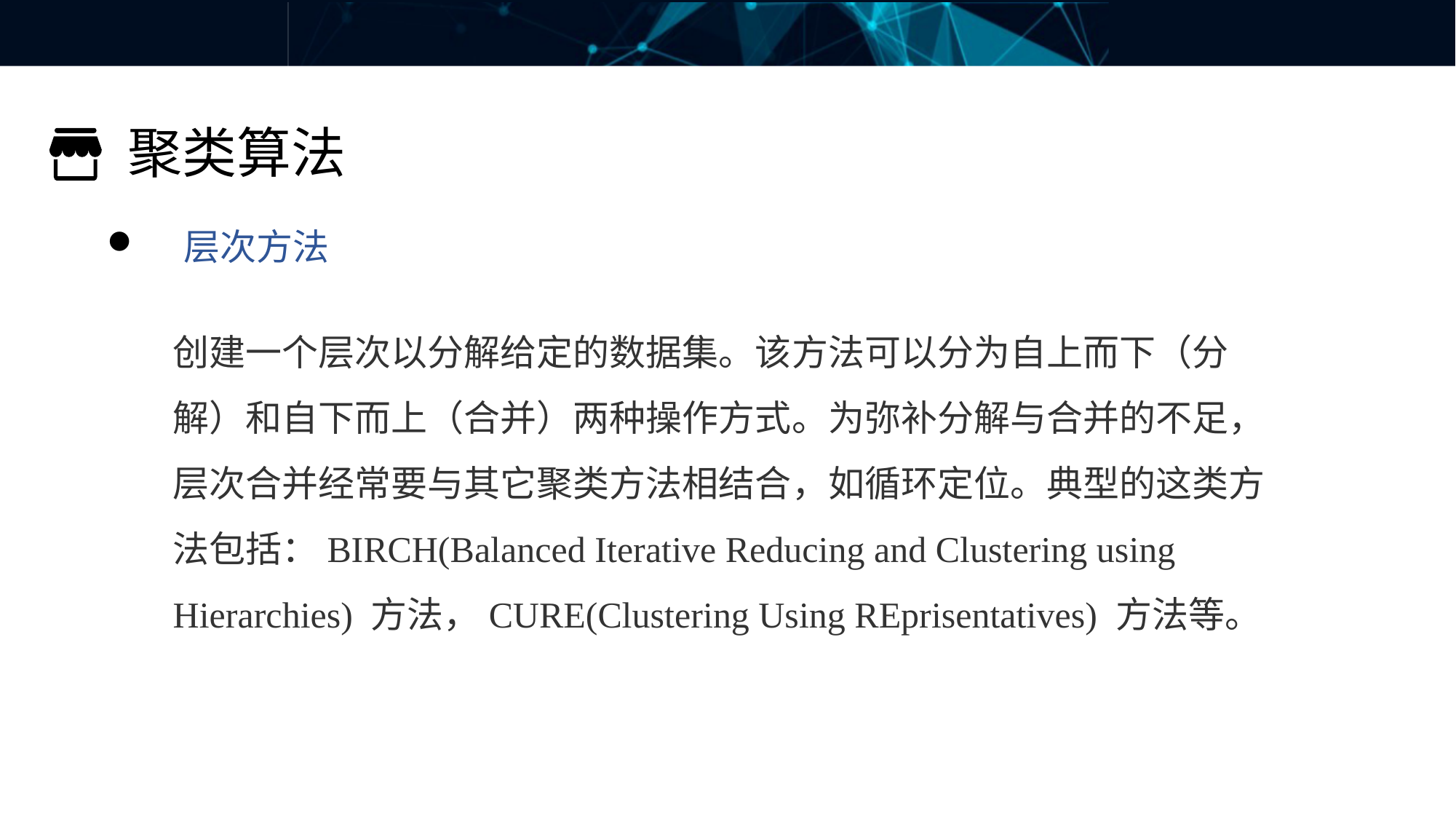

聚类算法

   层次方法
创建一个层次以分解给定的数据集。该方法可以分为自上而下（分解）和自下而上（合并）两种操作方式。为弥补分解与合并的不足，层次合并经常要与其它聚类方法相结合，如循环定位。典型的这类方法包括：BIRCH(Balanced Iterative Reducing and Clustering using Hierarchies) 方法，CURE(Clustering Using REprisentatives) 方法等。